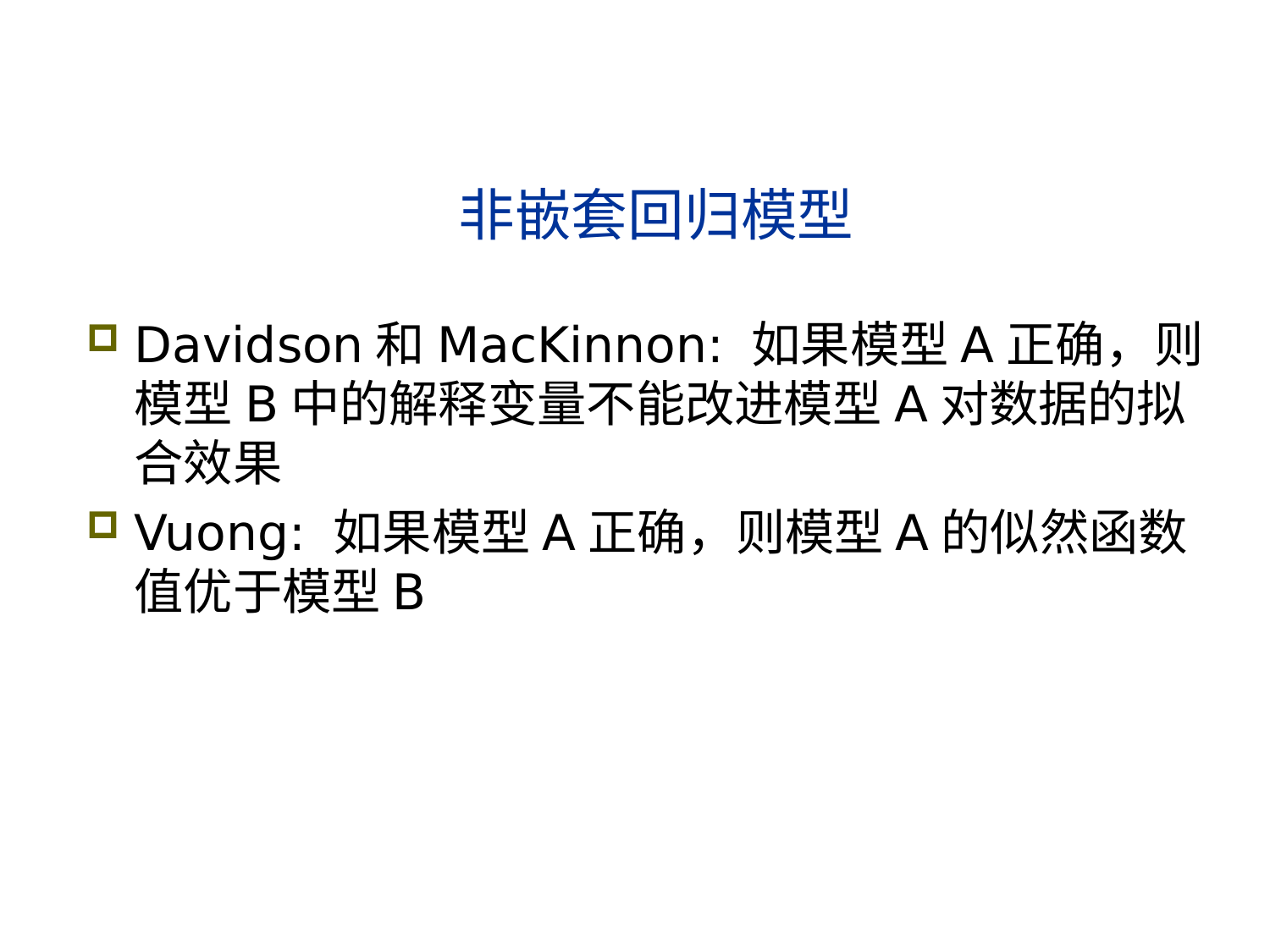

# 非嵌套回归模型
Davidson和MacKinnon: 如果模型A正确，则模型B中的解释变量不能改进模型A对数据的拟合效果
Vuong: 如果模型A正确，则模型A的似然函数值优于模型B